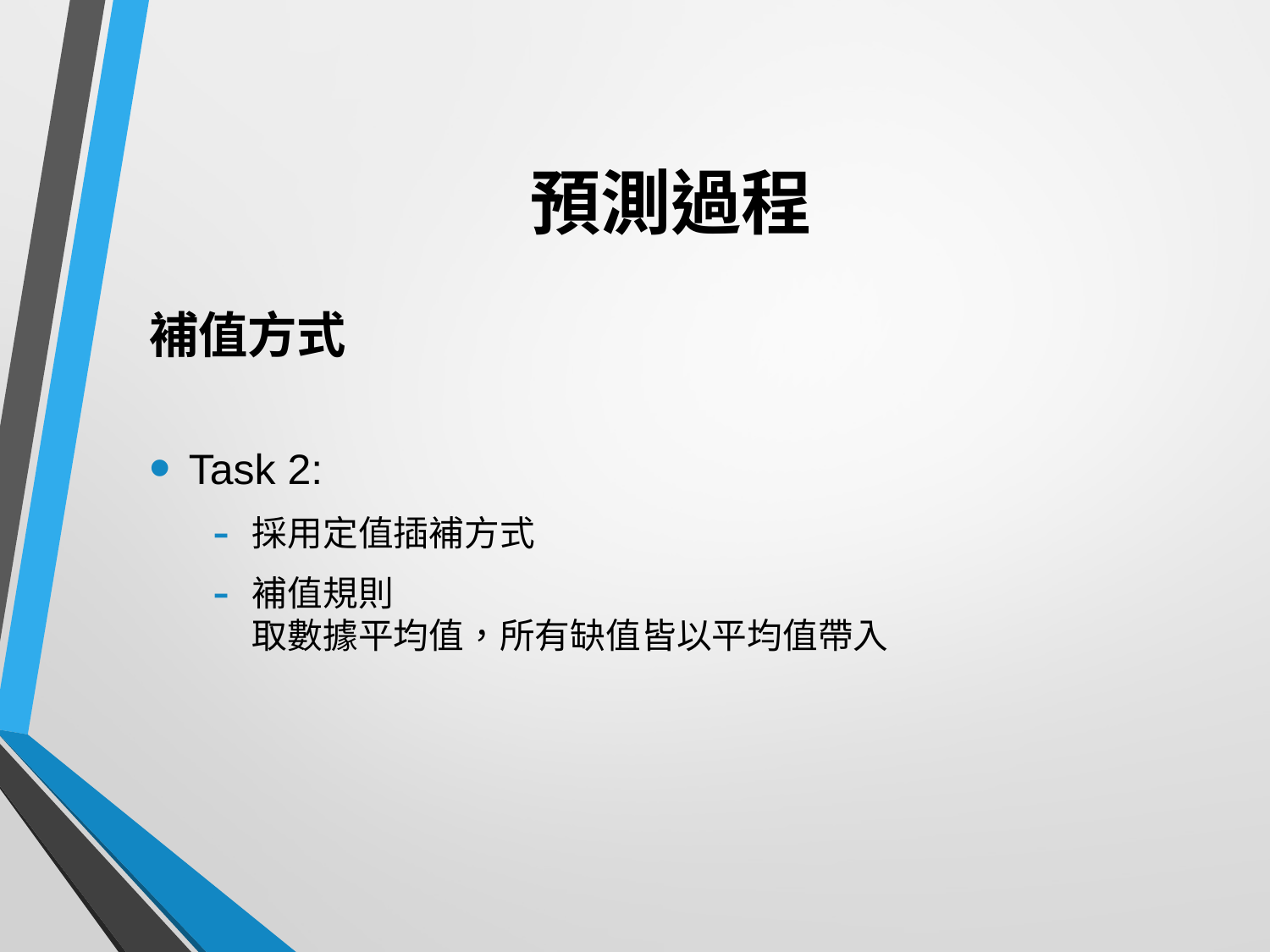

# 預測過程
補值方式

Task 2:
採用定值插補方式
補值規則
取數據平均值，所有缺值皆以平均值帶入